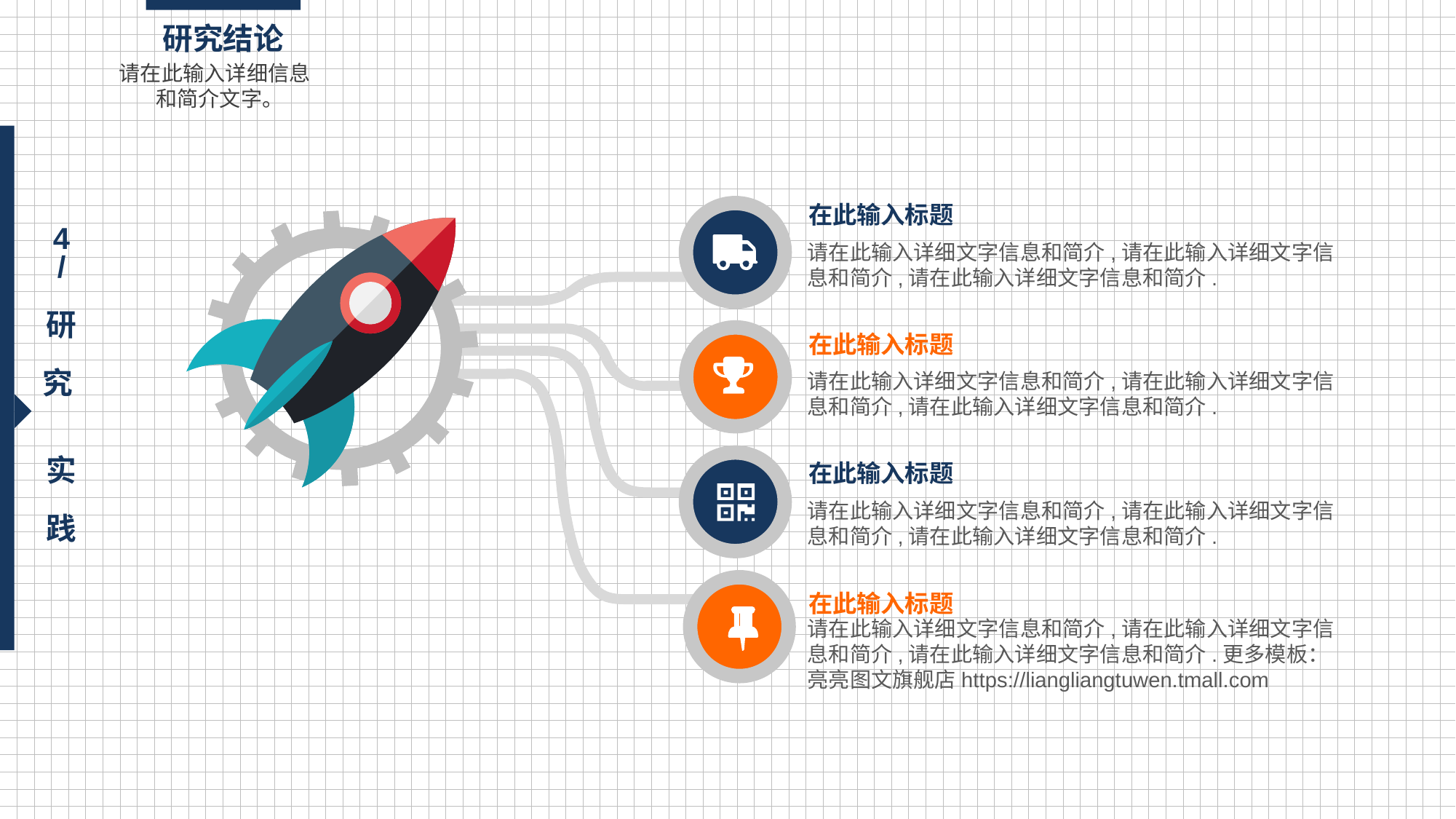

研究结论
请在此输入详细信息   和简介文字。

在此输入标题
请在此输入详细文字信息和简介,请在此输入详细文字信息和简介,请在此输入详细文字信息和简介.

4
/

研

究

实

践

在此输入标题
请在此输入详细文字信息和简介,请在此输入详细文字信息和简介,请在此输入详细文字信息和简介.

在此输入标题
请在此输入详细文字信息和简介,请在此输入详细文字信息和简介,请在此输入详细文字信息和简介.

在此输入标题
请在此输入详细文字信息和简介,请在此输入详细文字信息和简介,请在此输入详细文字信息和简介.更多模板：亮亮图文旗舰店https://liangliangtuwen.tmall.com